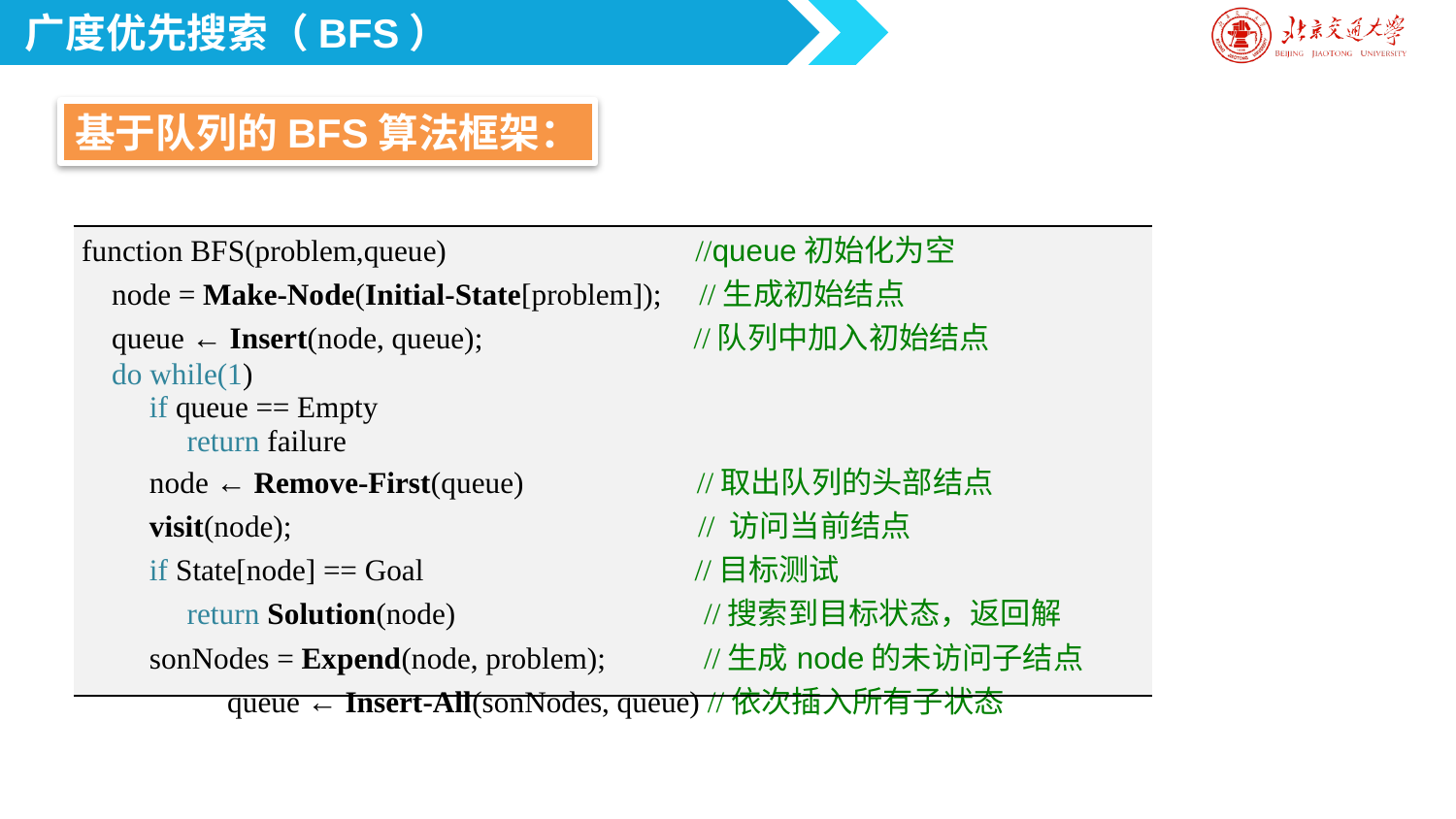

广度优先搜索（BFS）
基于队列的BFS算法框架：
| function BFS(problem,queue) //queue初始化为空 node = Make-Node(Initial-State[problem]); //生成初始结点 queue ← Insert(node, queue); //队列中加入初始结点 do while(1) if queue == Empty return failure node ← Remove-First(queue) //取出队列的头部结点 visit(node); // 访问当前结点 if State[node] == Goal //目标测试 return Solution(node) //搜索到目标状态，返回解 sonNodes = Expend(node, problem); //生成node的未访问子结点 queue ← Insert-All(sonNodes, queue) //依次插入所有子状态 |
| --- |